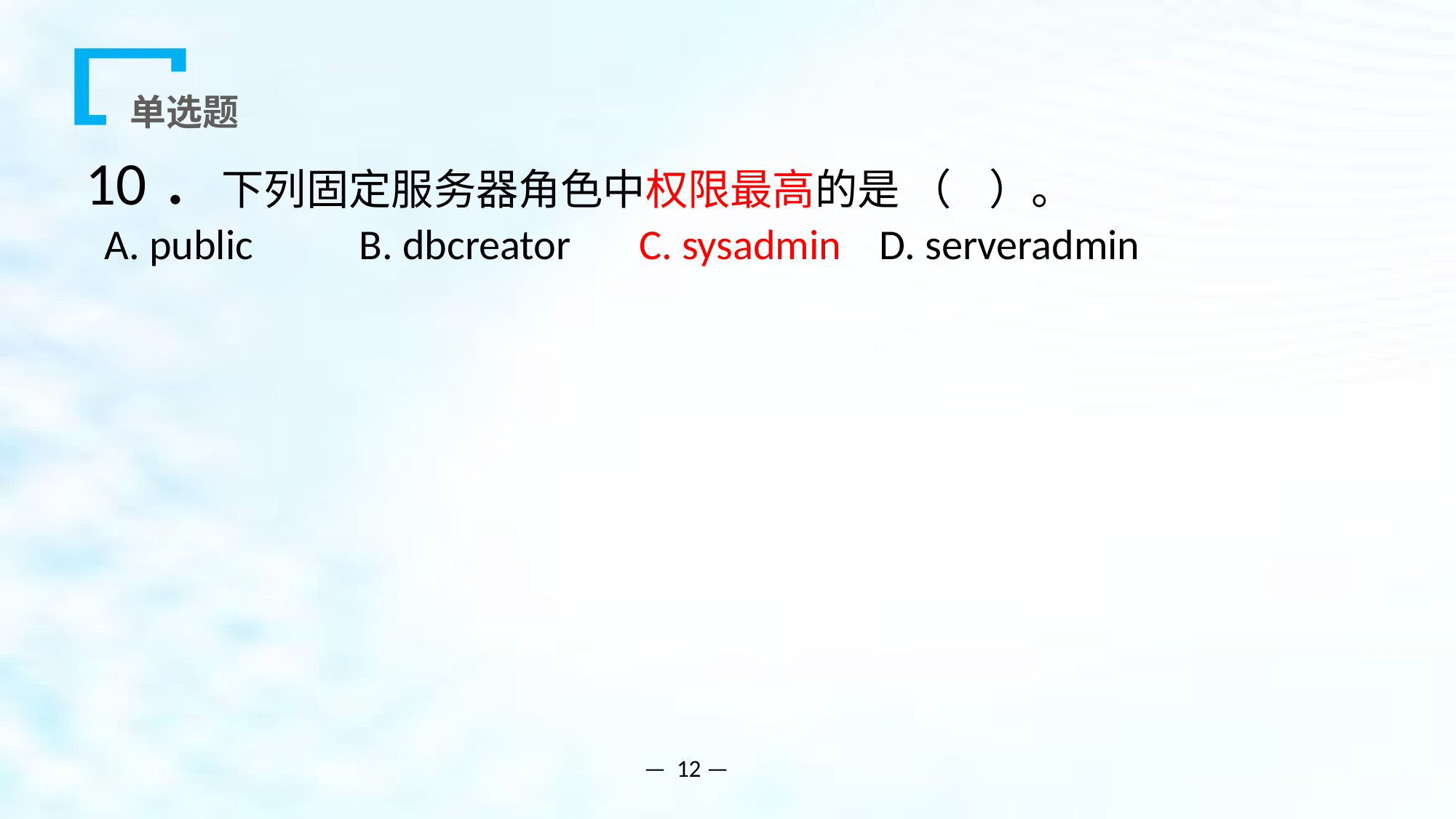

单选题
10．下列固定服务器角色中权限最高的是 （    ）。
  A. public           B. dbcreator       C. sysadmin    D. serveradmin